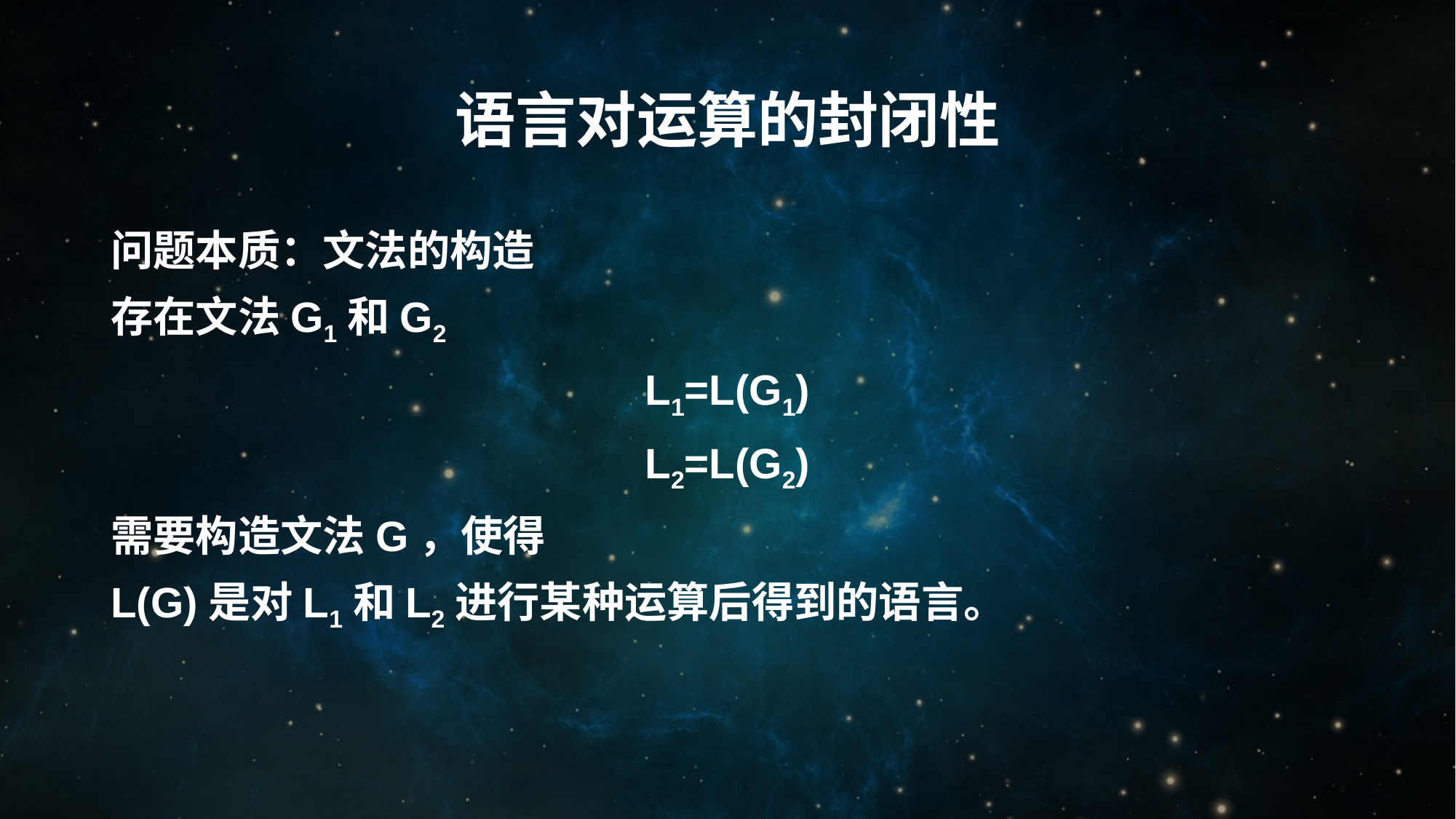

# 语言对运算的封闭性
问题本质：文法的构造
存在文法G1和G2
L1=L(G1)
L2=L(G2)
需要构造文法G，使得
L(G)是对L1和L2进行某种运算后得到的语言。